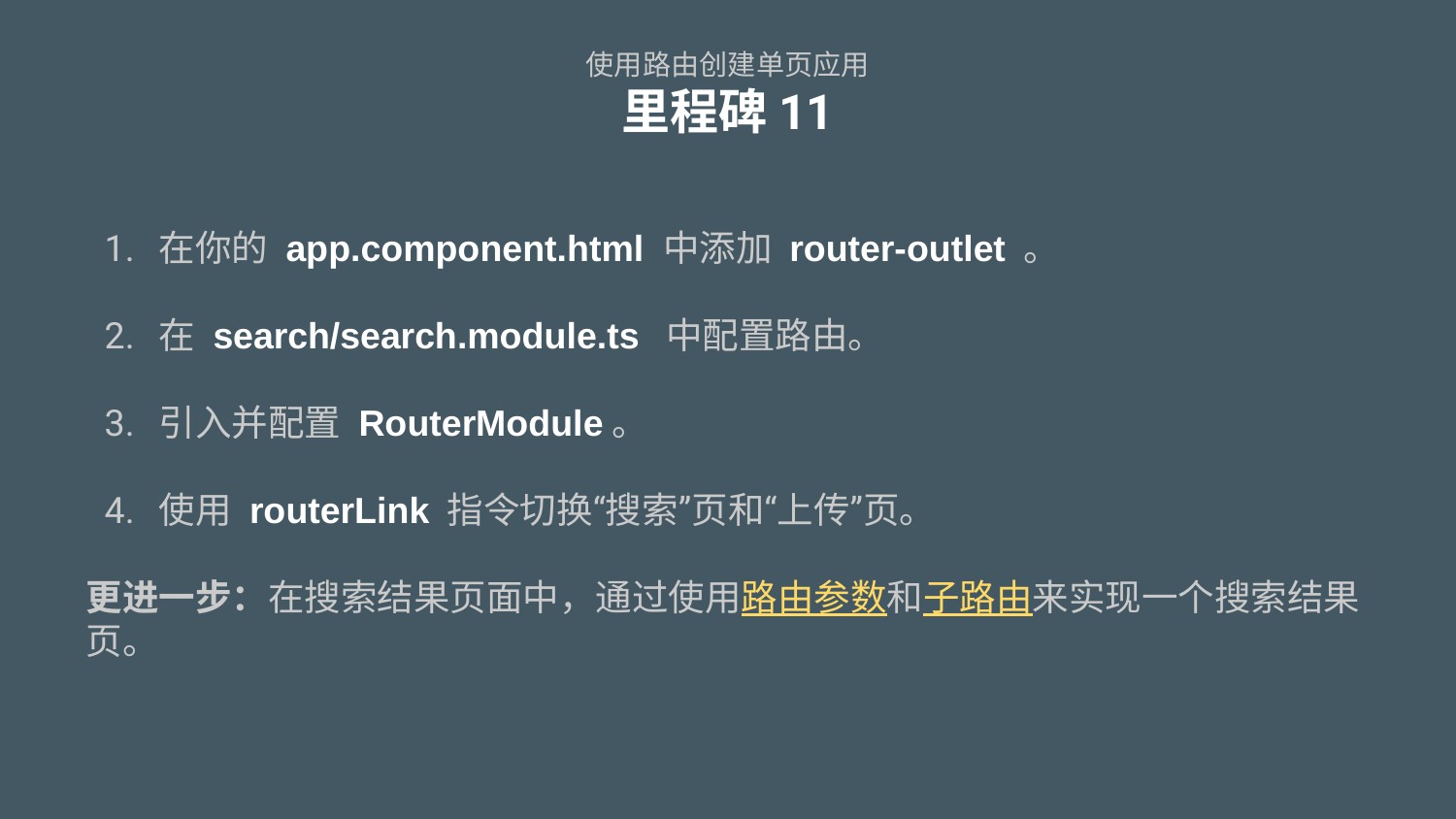

# 使用路由创建单页应用 里程碑11
在你的 app.component.html 中添加 router-outlet 。
在 search/search.module.ts  中配置路由。
引入并配置 RouterModule。
使用 routerLink 指令切换“搜索”页和“上传”页。

更进一步：在搜索结果页面中，通过使用路由参数和子路由来实现一个搜索结果页。